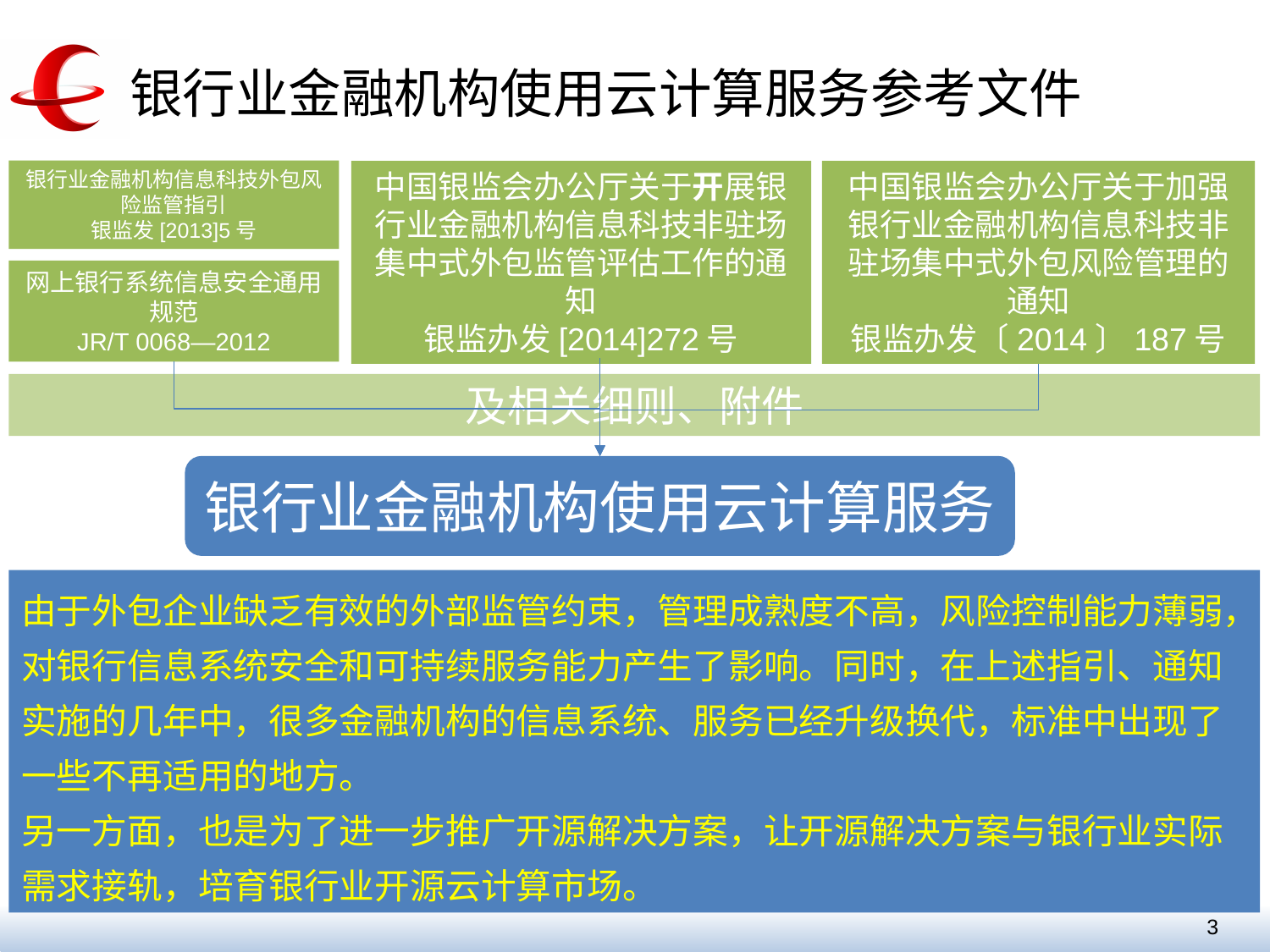

# 银行业金融机构使用云计算服务参考文件
银行业金融机构信息科技外包风险监管指引
银监发[2013]5号
中国银监会办公厅关于开展银行业金融机构信息科技非驻场集中式外包监管评估工作的通知
银监办发[2014]272号
中国银监会办公厅关于加强银行业金融机构信息科技非驻场集中式外包风险管理的通知
银监办发〔2014〕187号
网上银行系统信息安全通用规范
JR/T 0068—2012
及相关细则、附件
银行业金融机构使用云计算服务
由于外包企业缺乏有效的外部监管约束，管理成熟度不高，风险控制能力薄弱，对银行信息系统安全和可持续服务能力产生了影响。同时，在上述指引、通知实施的几年中，很多金融机构的信息系统、服务已经升级换代，标准中出现了一些不再适用的地方。
另一方面，也是为了进一步推广开源解决方案，让开源解决方案与银行业实际需求接轨，培育银行业开源云计算市场。